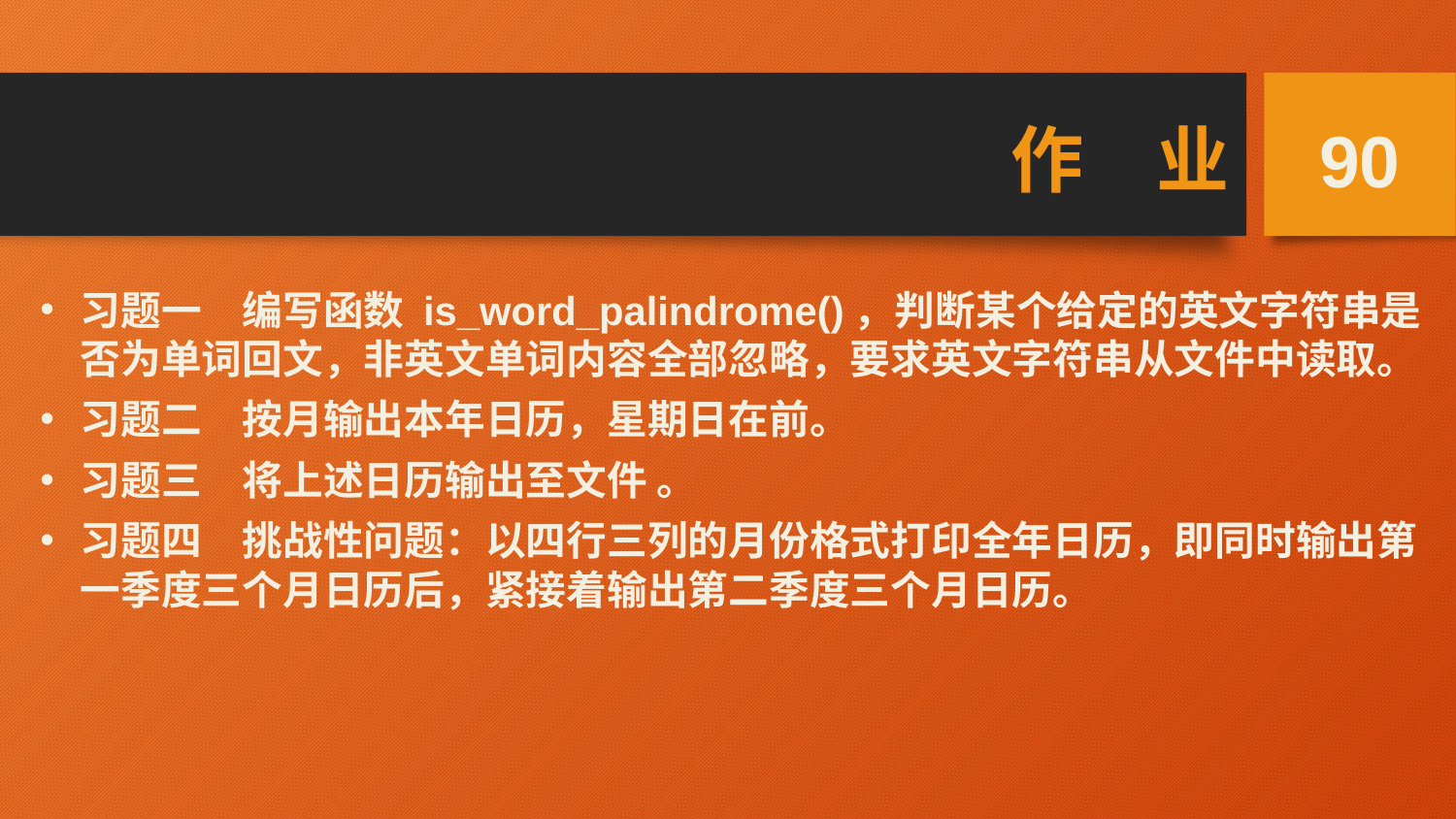

# 作　业
90
习题一　编写函数 is_word_palindrome()，判断某个给定的英文字符串是否为单词回文，非英文单词内容全部忽略，要求英文字符串从文件中读取。
习题二　按月输出本年日历，星期日在前。
习题三　将上述日历输出至文件 。
习题四　挑战性问题：以四行三列的月份格式打印全年日历，即同时输出第一季度三个月日历后，紧接着输出第二季度三个月日历。